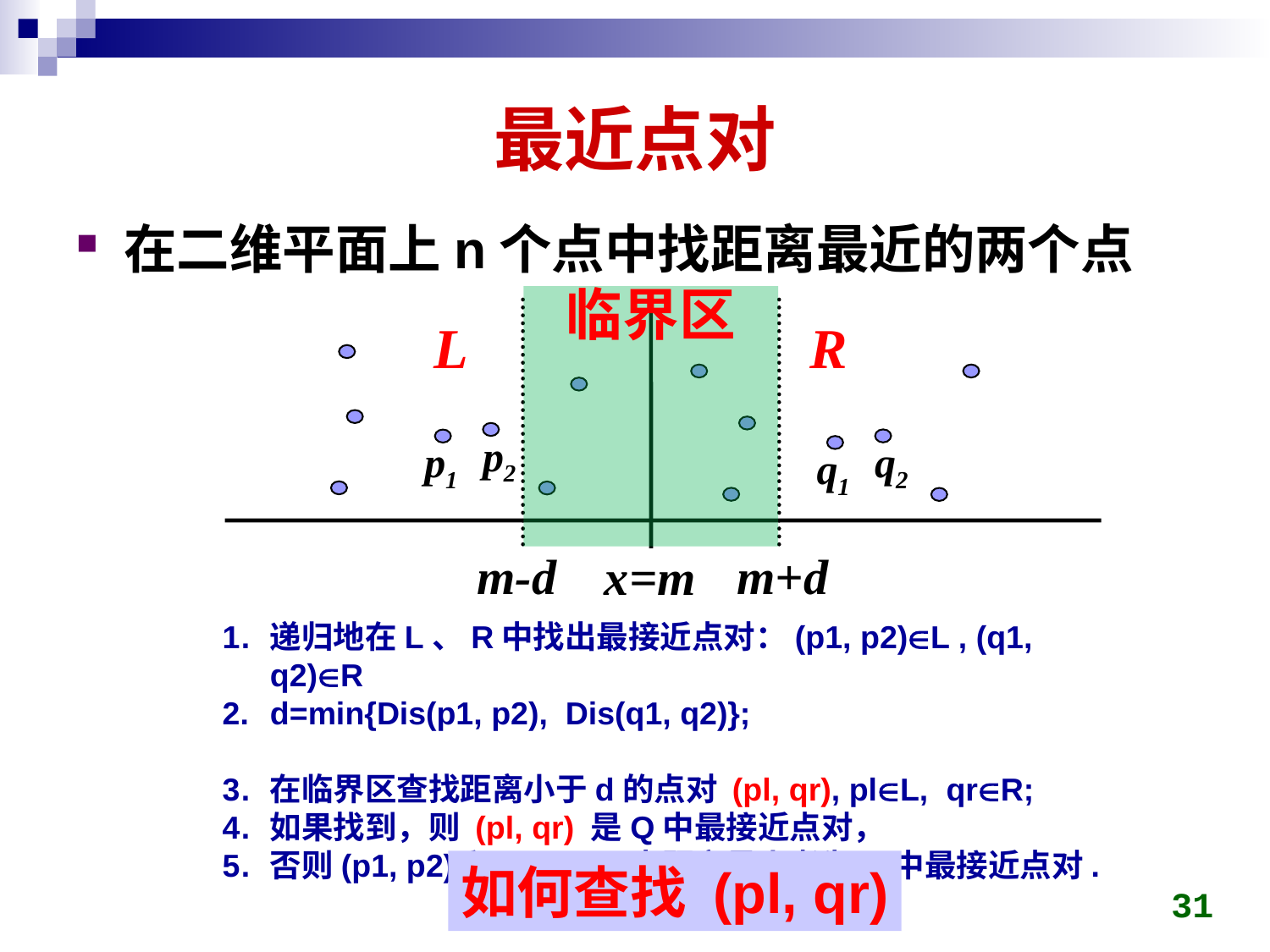

# 最近点对
在二维平面上n个点中找距离最近的两个点

临界区

L
R

p2

p1

q2
q1

 m+d
 m-d
x=m
递归地在L、R中找出最接近点对：(p1, p2)∈L , (q1, q2)∈R
d=min{Dis(p1, p2),  Dis(q1, q2)};

在临界区查找距离小于d的点对 (pl, qr), pl∈L,  qr∈R;
如果找到，则 (pl, qr) 是Q中最接近点对，
否则(p1, p2)和(q1, q2) 中距离最小者为Q中最接近点对.
如何查找 (pl, qr)
31